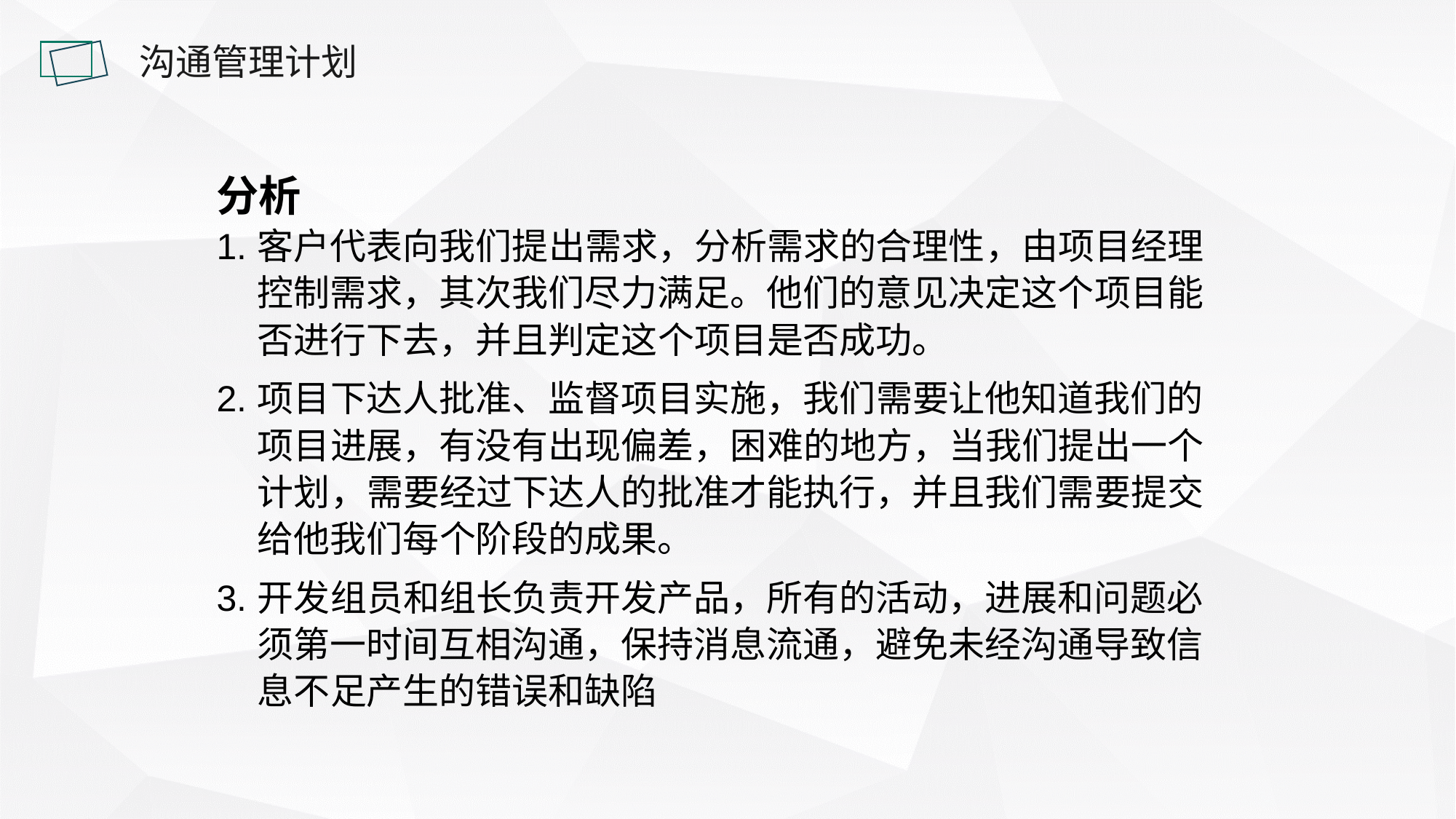

沟通管理计划

分析
客户代表向我们提出需求，分析需求的合理性，由项目经理控制需求，其次我们尽力满足。他们的意见决定这个项目能否进行下去，并且判定这个项目是否成功。
项目下达人批准、监督项目实施，我们需要让他知道我们的项目进展，有没有出现偏差，困难的地方，当我们提出一个计划，需要经过下达人的批准才能执行，并且我们需要提交给他我们每个阶段的成果。
开发组员和组长负责开发产品，所有的活动，进展和问题必须第一时间互相沟通，保持消息流通，避免未经沟通导致信息不足产生的错误和缺陷